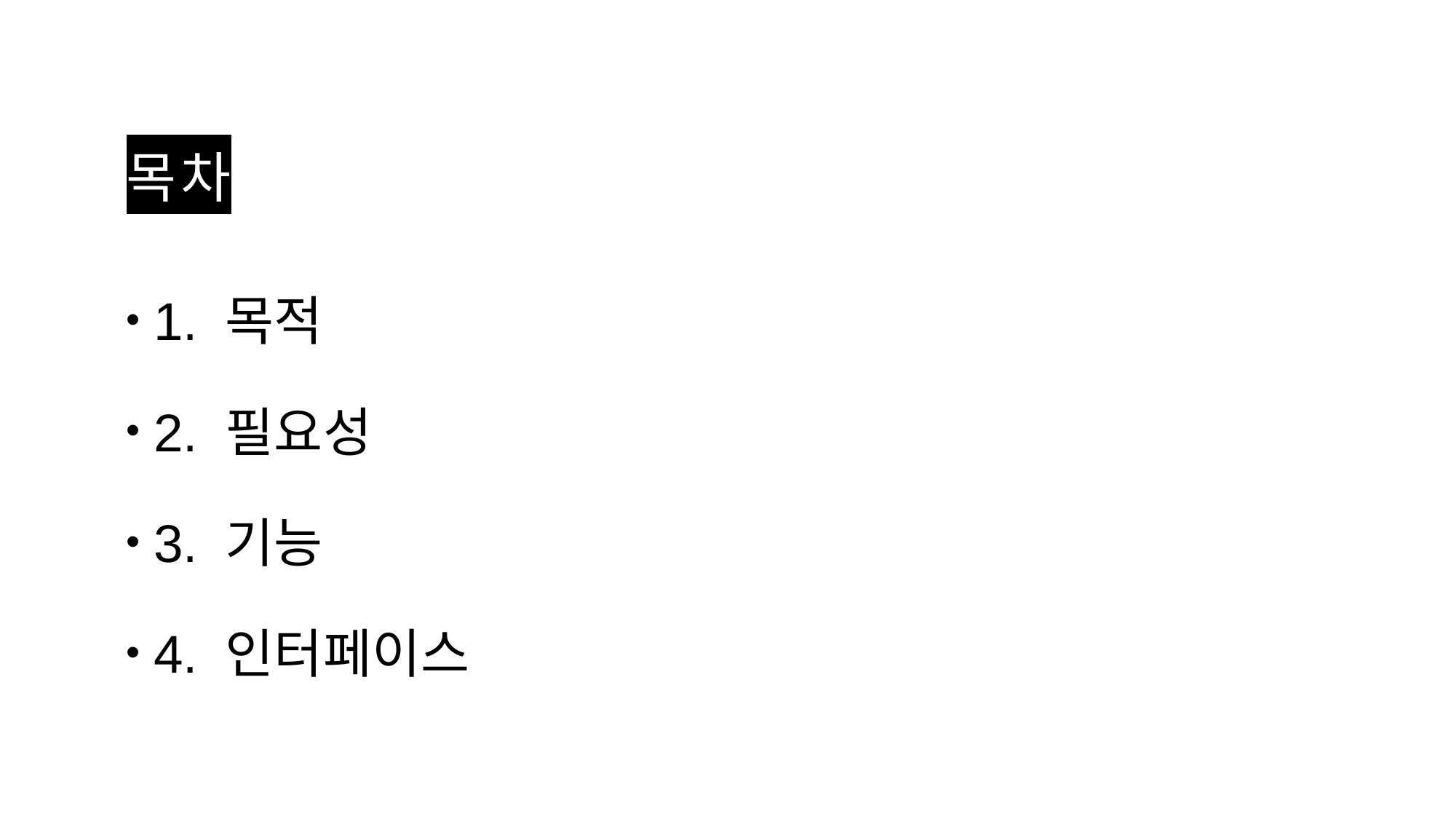

# 목차
1. 목적
2. 필요성
3. 기능
4. 인터페이스